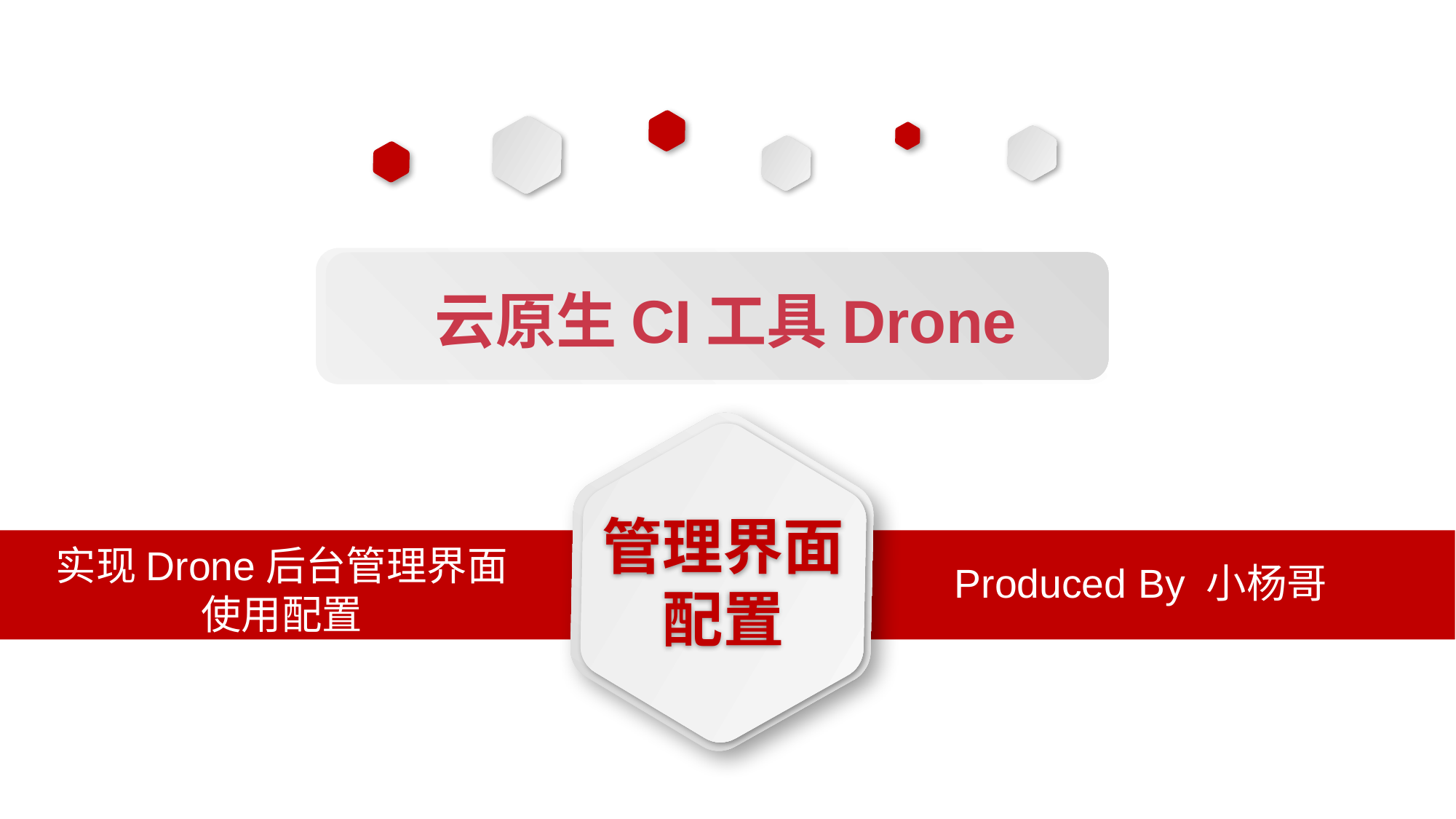

云原生CI工具Drone

实现Drone后台管理界面使用配置
管理界面
配置
Produced By 小杨哥